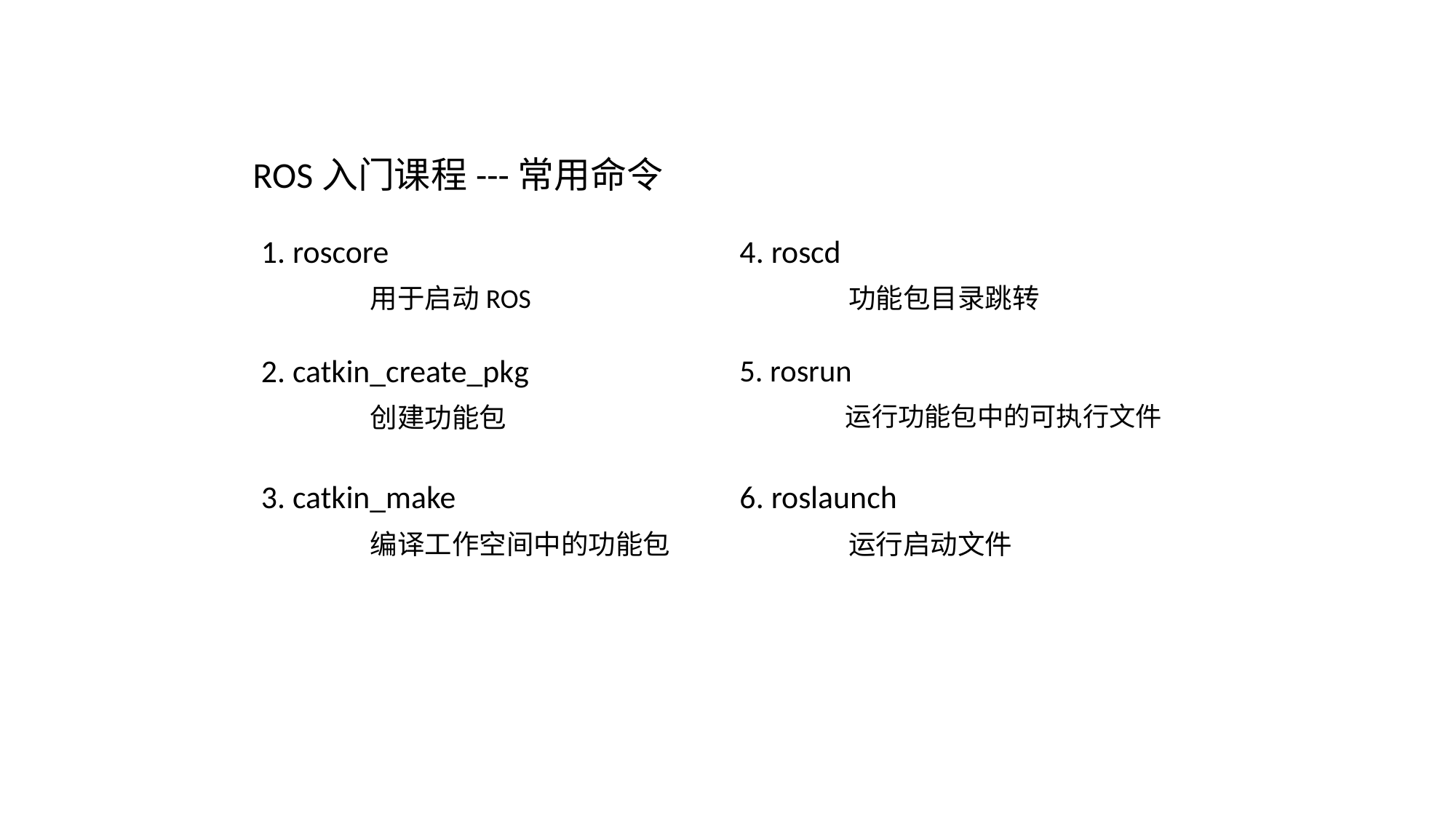

ROS入门课程---常用命令
4. roscd
	功能包目录跳转
1. roscore
	用于启动ROS

2. catkin_create_pkg
	创建功能包
5. rosrun
	运行功能包中的可执行文件

6. roslaunch
	运行启动文件

3. catkin_make
	编译工作空间中的功能包